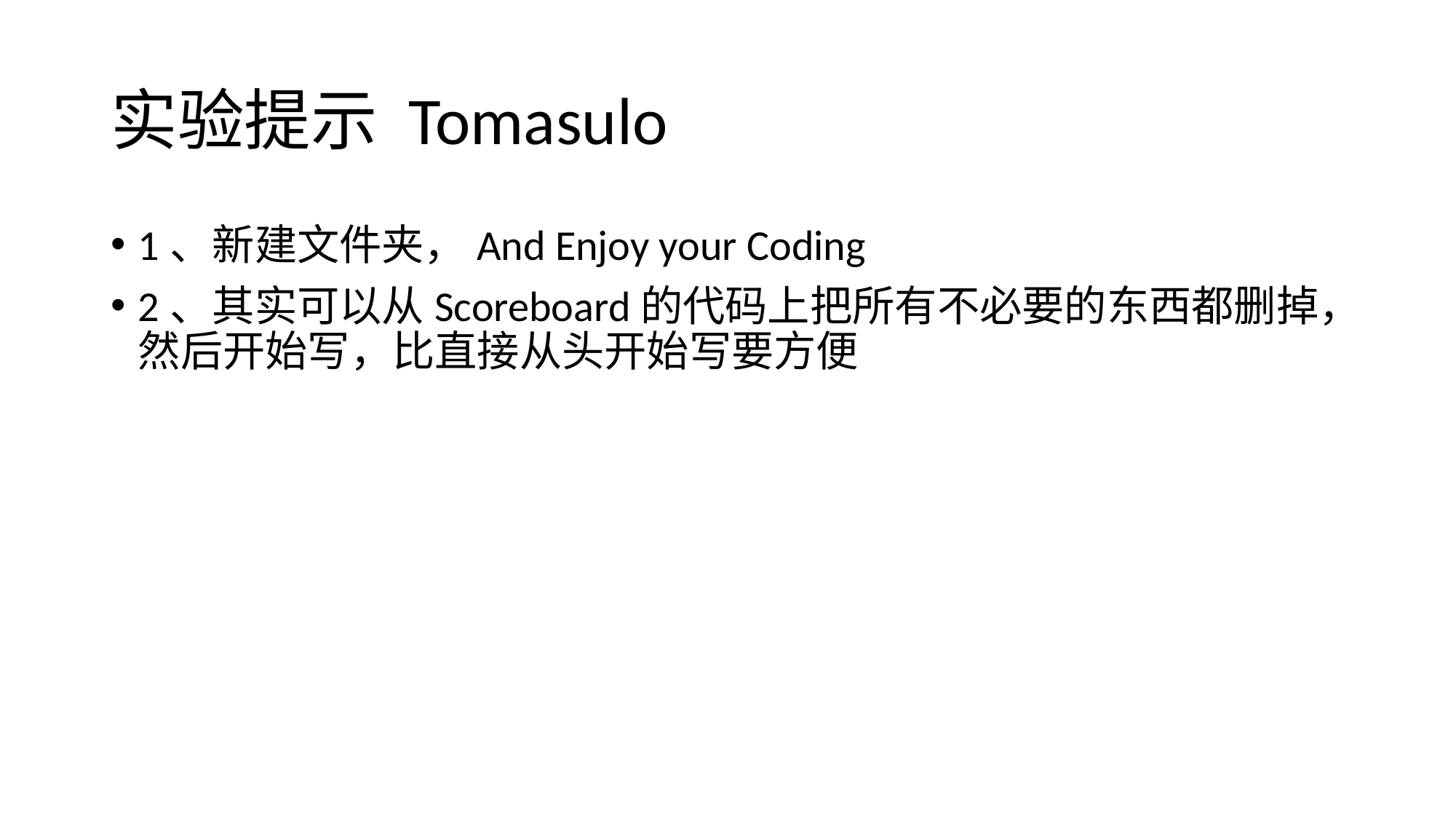

# 实验提示 Tomasulo
1、新建文件夹，And Enjoy your Coding
2、其实可以从Scoreboard的代码上把所有不必要的东西都删掉，然后开始写，比直接从头开始写要方便